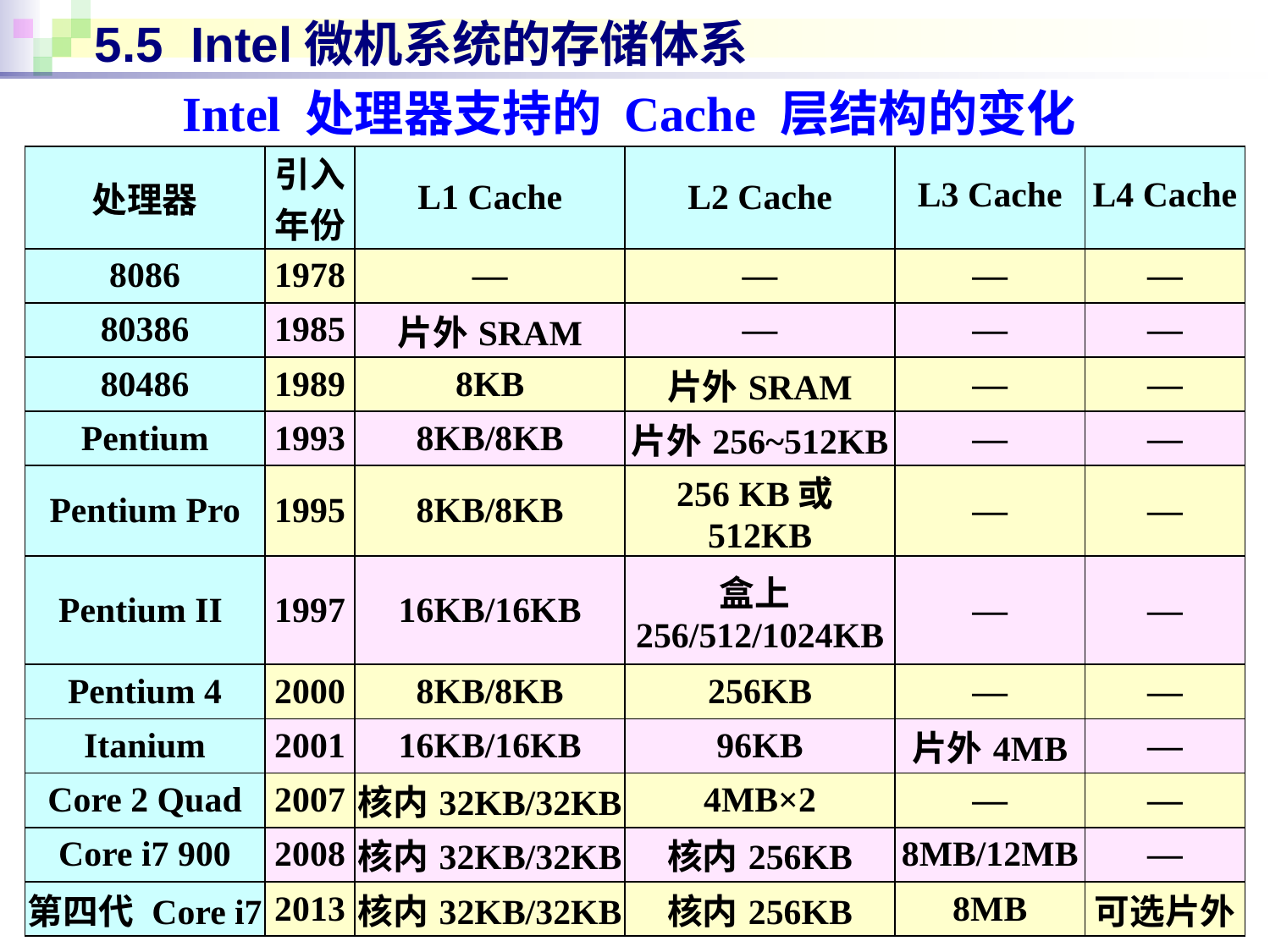

# 5.5  Intel微机系统的存储体系
Intel 处理器支持的 Cache 层结构的变化
| 处理器 | 引入 年份 | L1 Cache | L2 Cache | L3 Cache | L4 Cache |
| --- | --- | --- | --- | --- | --- |
| 8086 | 1978 | — | — | — | — |
| 80386 | 1985 | 片外SRAM | — | — | — |
| 80486 | 1989 | 8KB | 片外SRAM | — | — |
| Pentium | 1993 | 8KB/8KB | 片外256~512KB | — | — |
| Pentium Pro | 1995 | 8KB/8KB | 256 KB或512KB | — | — |
| Pentium II | 1997 | 16KB/16KB | 盒上256/512/1024KB | — | — |
| Pentium 4 | 2000 | 8KB/8KB | 256KB | — | — |
| Itanium | 2001 | 16KB/16KB | 96KB | 片外4MB | — |
| Core 2 Quad | 2007 | 核内32KB/32KB | 4MB×2 | — | — |
| Core i7 900 | 2008 | 核内32KB/32KB | 核内256KB | 8MB/12MB | — |
| 第四代 Core i7 | 2013 | 核内32KB/32KB | 核内256KB | 8MB | 可选片外 |
50